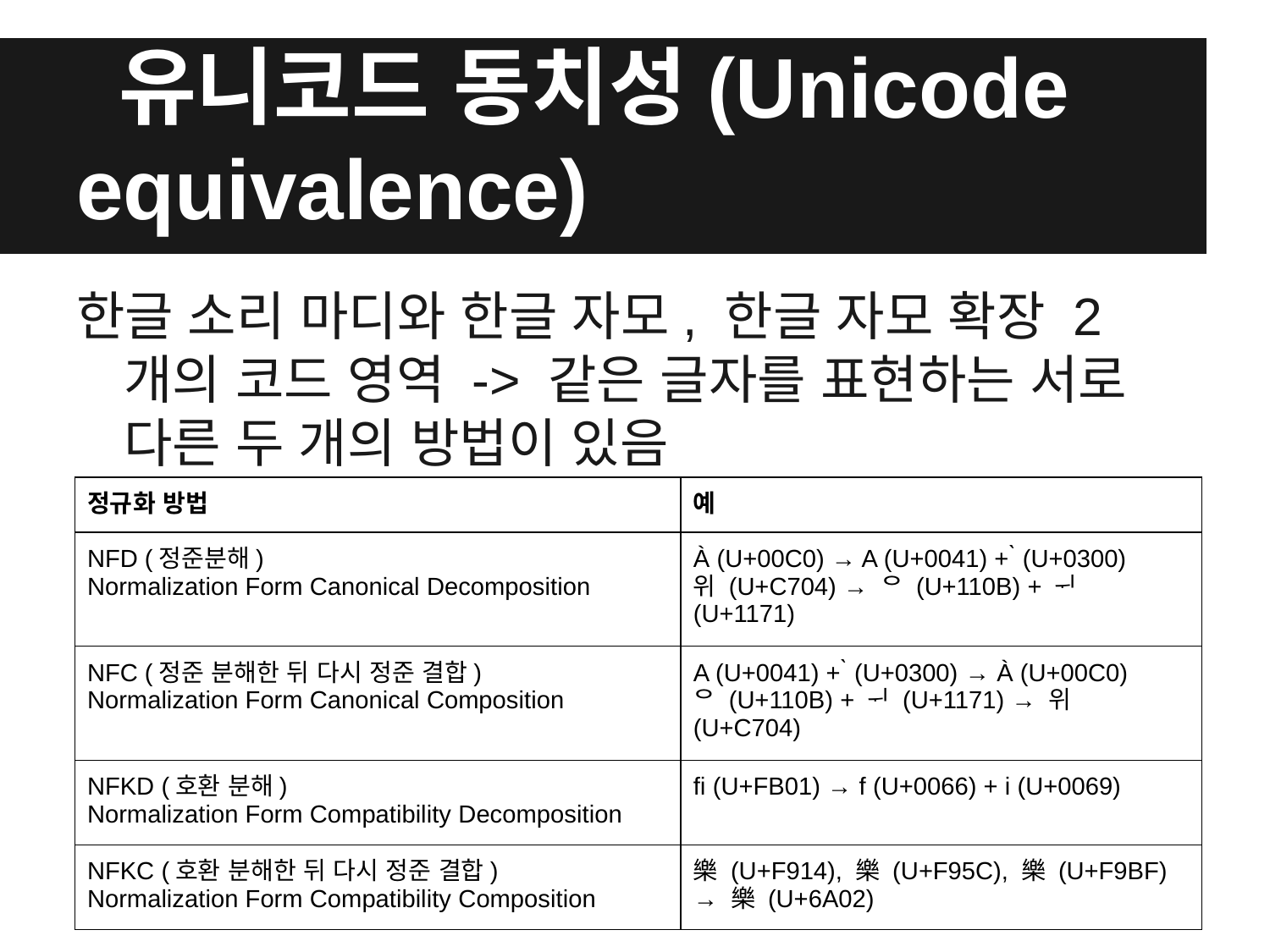

# 유니코드 동치성(Unicode equivalence)
한글 소리 마디와 한글 자모, 한글 자모 확장 2개의 코드 영역 -> 같은 글자를 표현하는 서로 다른 두 개의 방법이 있음

| 정규화 방법 | 예 |
| --- | --- |
| NFD (정준분해) Normalization Form Canonical Decomposition | À (U+00C0) → A (U+0041) + ̀ (U+0300) 위 (U+C704) → ᄋ (U+110B) + ᅱ (U+1171) |
| NFC (정준 분해한 뒤 다시 정준 결합) Normalization Form Canonical Composition | A (U+0041) + ̀ (U+0300) → À (U+00C0) ᄋ (U+110B) + ᅱ (U+1171) → 위 (U+C704) |
| NFKD (호환 분해) Normalization Form Compatibility Decomposition | ﬁ (U+FB01) → f (U+0066) + i (U+0069) |
| NFKC (호환 분해한 뒤 다시 정준 결합) Normalization Form Compatibility Composition | 樂 (U+F914), 樂 (U+F95C), 樂 (U+F9BF) → 樂 (U+6A02) |